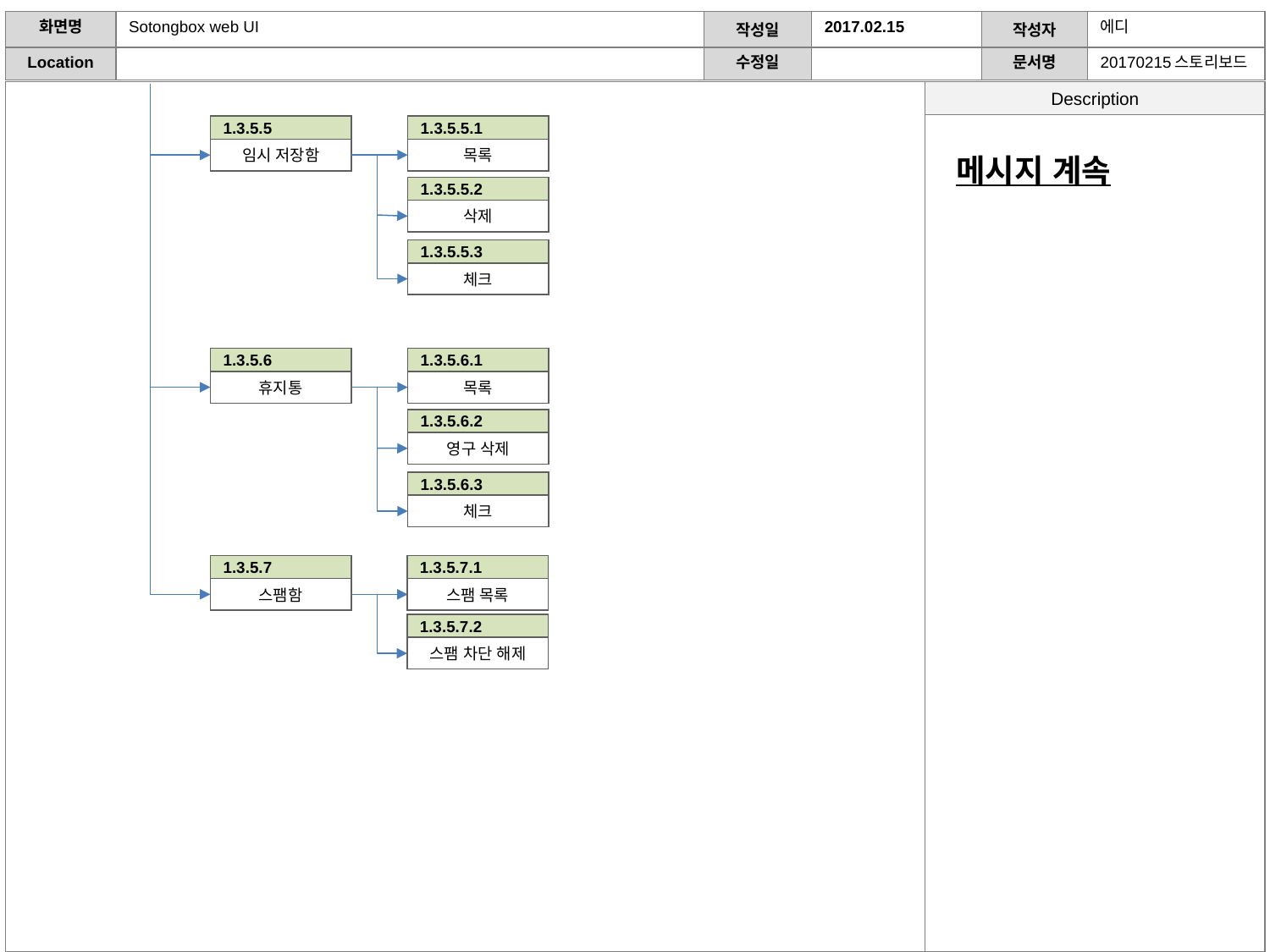

1.3.5.5.1
목록
1.3.5.5
임시 저장함
메시지 계속
1.3.5.5.2
삭제
1.3.5.5.3
체크
1.3.5.6.1
목록
1.3.5.6
휴지통
1.3.5.6.2
영구 삭제
1.3.5.6.3
체크
1.3.5.7
스팸함
1.3.5.7.1
스팸 목록
1.3.5.7.2
스팸 차단 해제